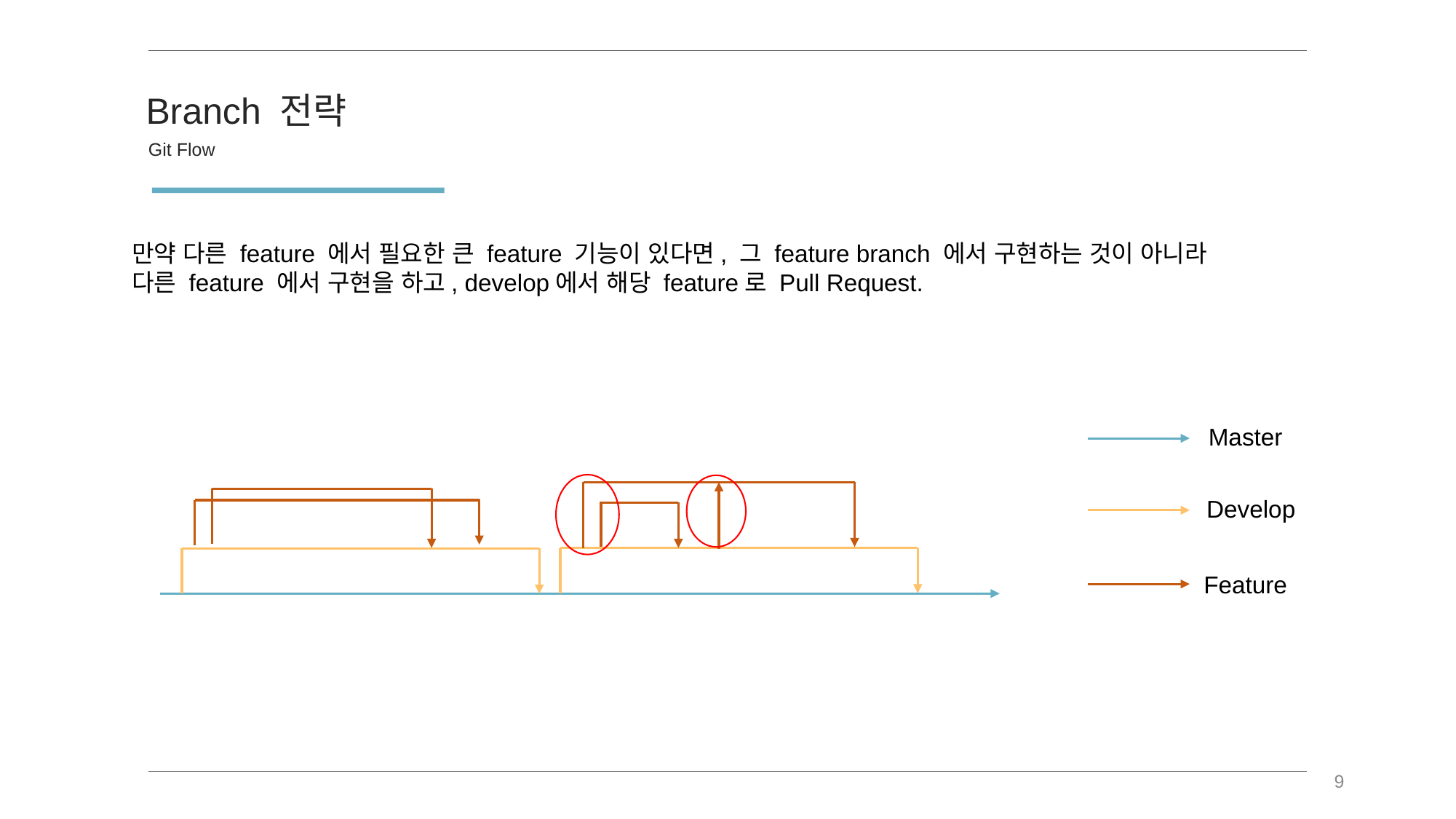

Branch 전략
Git Flow

만약 다른 feature 에서 필요한 큰 feature 기능이 있다면, 그 feature branch 에서 구현하는 것이 아니라
다른 feature 에서 구현을 하고, develop에서 해당 feature로 Pull Request.
Master

Develop
Feature
9